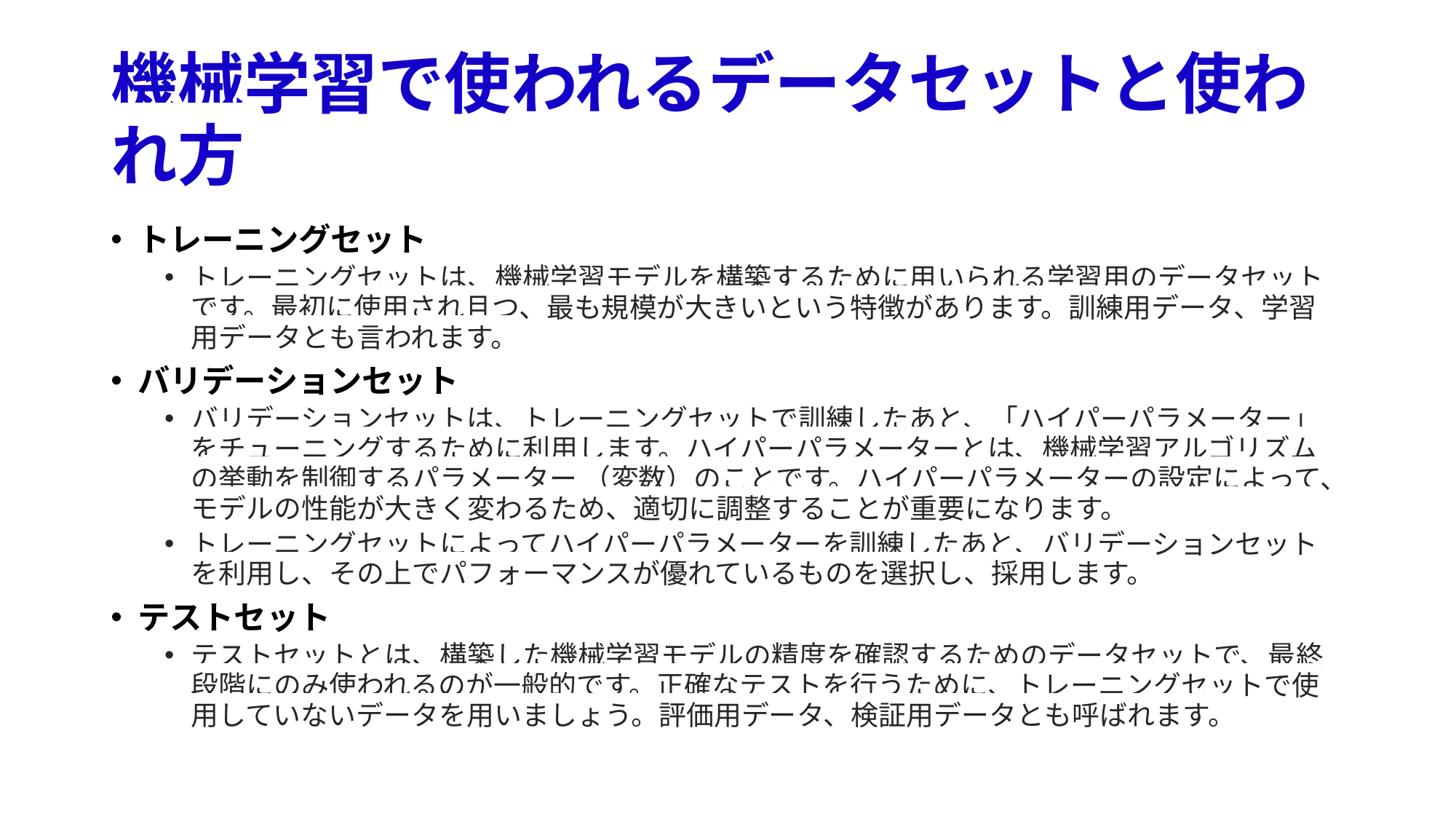

# 機械学習で使われるデータセットと使われ方
トレーニングセット
トレーニングセットは、機械学習モデルを構築するために用いられる学習用のデータセットです。最初に使用され且つ、最も規模が大きいという特徴があります。訓練用データ、学習用データとも言われます。
バリデーションセット
バリデーションセットは、トレーニングセットで訓練したあと、「ハイパーパラメーター」をチューニングするために利用します。ハイパーパラメーターとは、機械学習アルゴリズムの挙動を制御するパラメーター （変数）のことです。ハイパーパラメーターの設定によって、モデルの性能が大きく変わるため、適切に調整することが重要になります。
トレーニングセットによってハイパーパラメーターを訓練したあと、バリデーションセットを利用し、その上でパフォーマンスが優れているものを選択し、採用します。
テストセット
テストセットとは、構築した機械学習モデルの精度を確認するためのデータセットで、最終段階にのみ使われるのが一般的です。正確なテストを行うために、トレーニングセットで使用していないデータを用いましょう。評価用データ、検証用データとも呼ばれます。